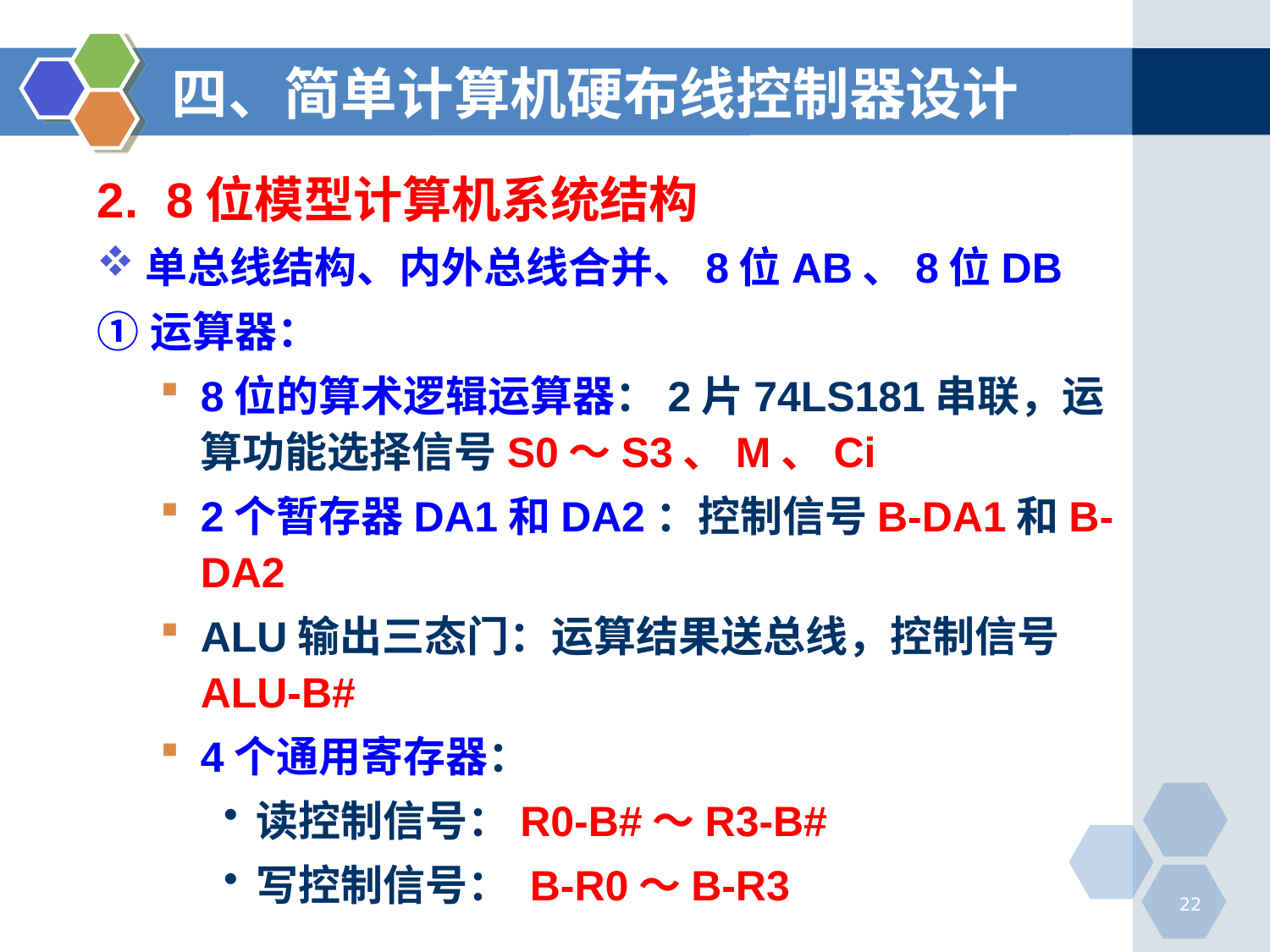

# 四、简单计算机硬布线控制器设计
2.  8位模型计算机系统结构
单总线结构、内外总线合并、8位AB、8位DB
①运算器：
8位的算术逻辑运算器：2片74LS181串联，运算功能选择信号S0～S3、M、Ci
2个暂存器DA1和DA2：控制信号B-DA1和B-DA2
ALU输出三态门：运算结果送总线，控制信号ALU-B#
4个通用寄存器：
读控制信号：R0-B#～R3-B#
写控制信号： B-R0～B-R3
22